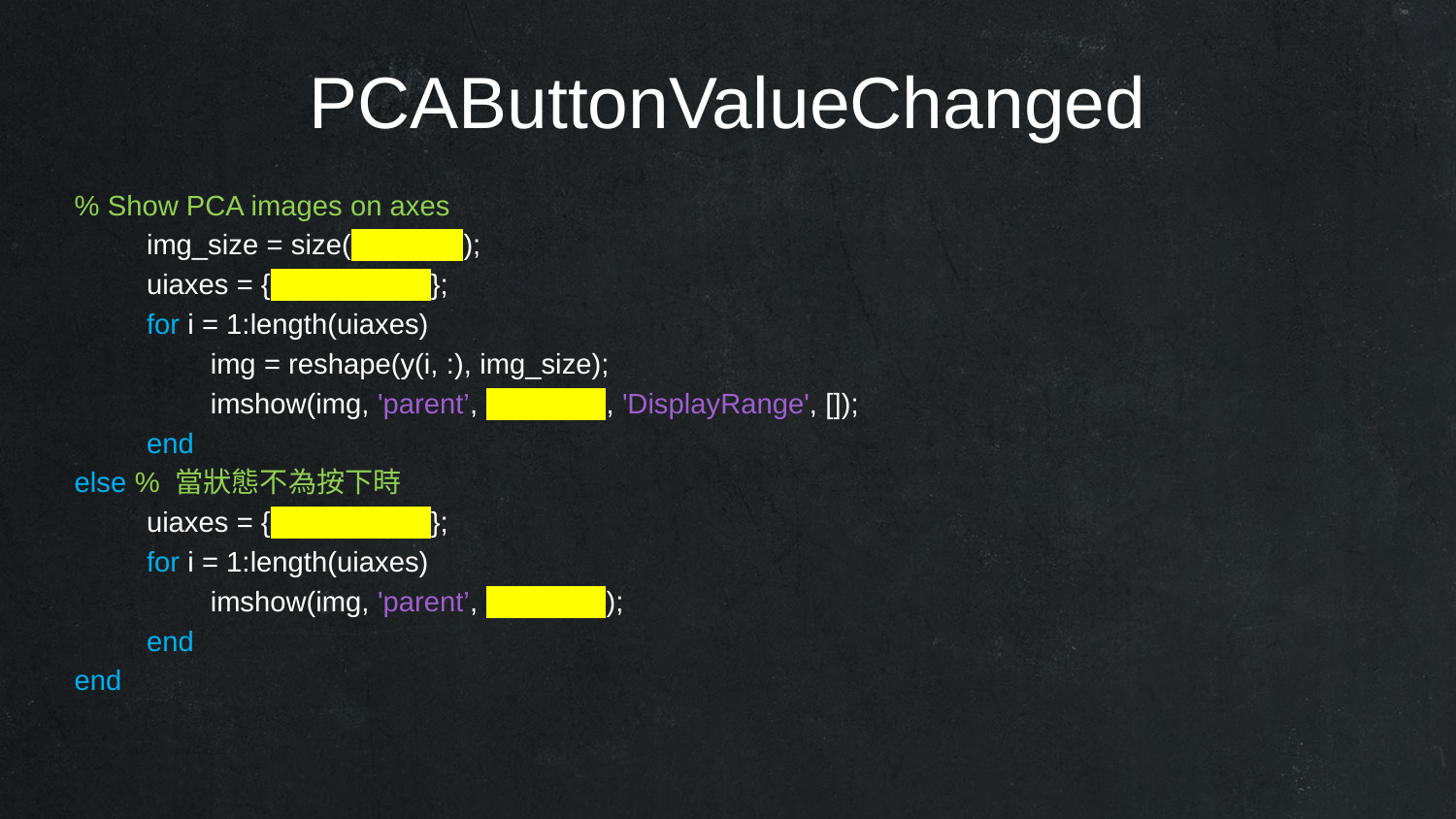

PCAButtonValueChanged
% Show PCA images on axes
         img_size = size(              );
         uiaxes = {                    };
         for i = 1:length(uiaxes)
                 img = reshape(y(i, :), img_size);
                 imshow(img, 'parent’,                , 'DisplayRange', []);
         end
else % 當狀態不為按下時
         uiaxes = {                    };
         for i = 1:length(uiaxes)
                 imshow(img, 'parent’,                );
         end
end